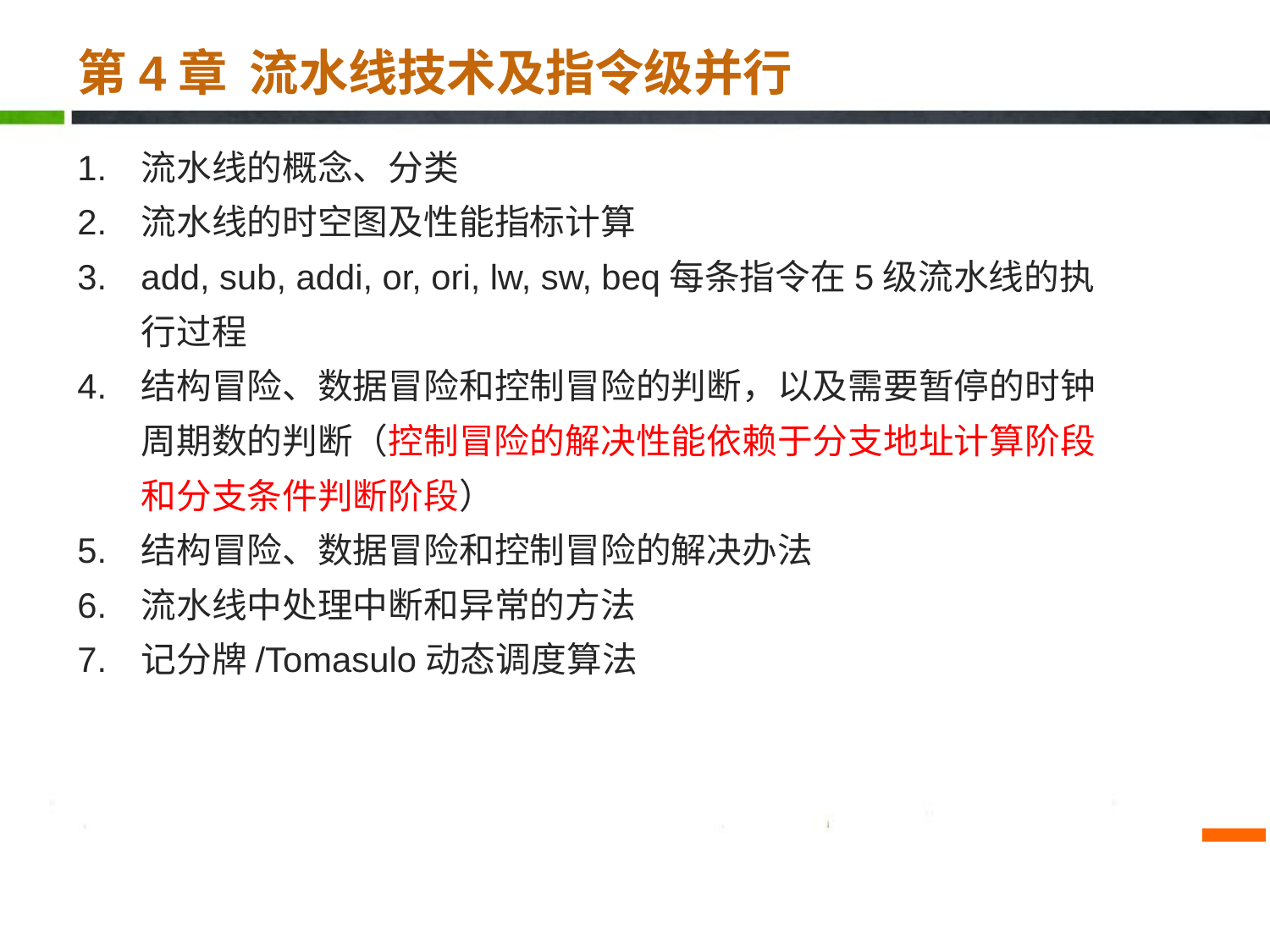

第4章  流水线技术及指令级并行
流水线的概念、分类
流水线的时空图及性能指标计算
add, sub, addi, or, ori, lw, sw, beq每条指令在5级流水线的执行过程
结构冒险、数据冒险和控制冒险的判断，以及需要暂停的时钟周期数的判断（控制冒险的解决性能依赖于分支地址计算阶段和分支条件判断阶段）
结构冒险、数据冒险和控制冒险的解决办法
流水线中处理中断和异常的方法
记分牌/Tomasulo动态调度算法